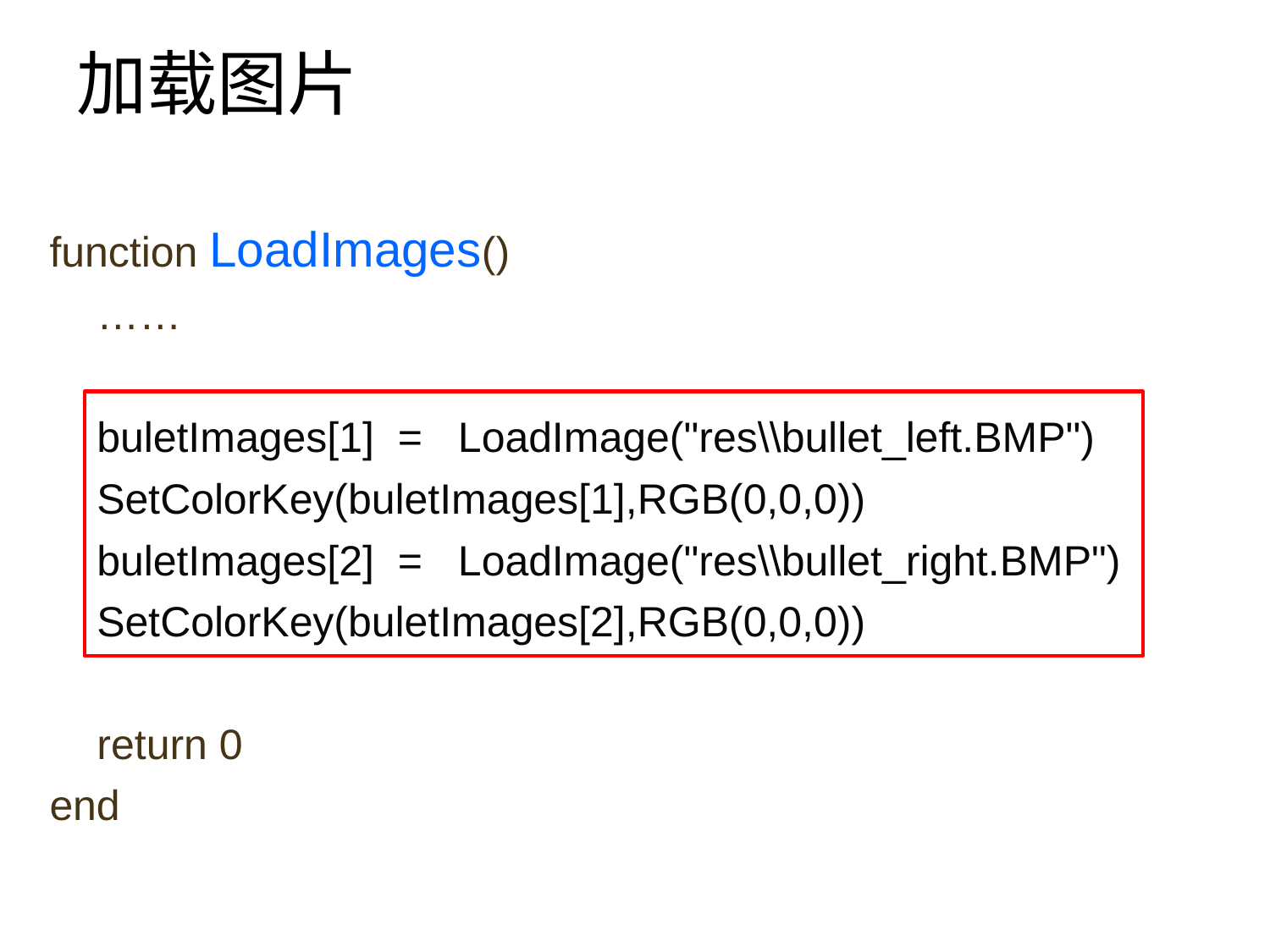

加载图片
function LoadImages()
    ……

    buletImages[1]  =   LoadImage("res\\bullet_left.BMP")
    SetColorKey(buletImages[1],RGB(0,0,0))
    buletImages[2]  =   LoadImage("res\\bullet_right.BMP")
    SetColorKey(buletImages[2],RGB(0,0,0))

    return 0
end